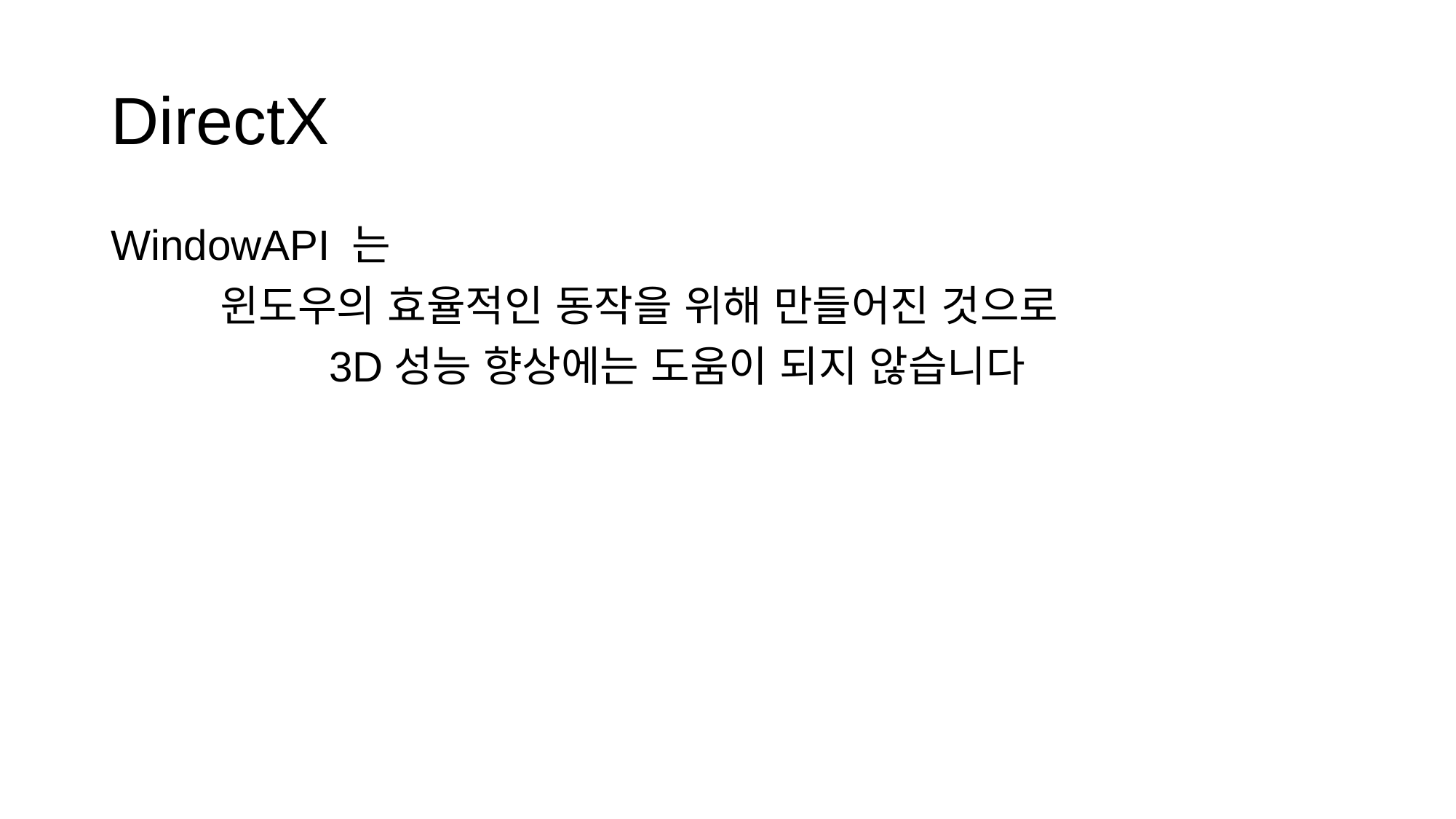

# DirectX
WindowAPI 는
	윈도우의 효율적인 동작을 위해 만들어진 것으로
		3D성능 향상에는 도움이 되지 않습니다